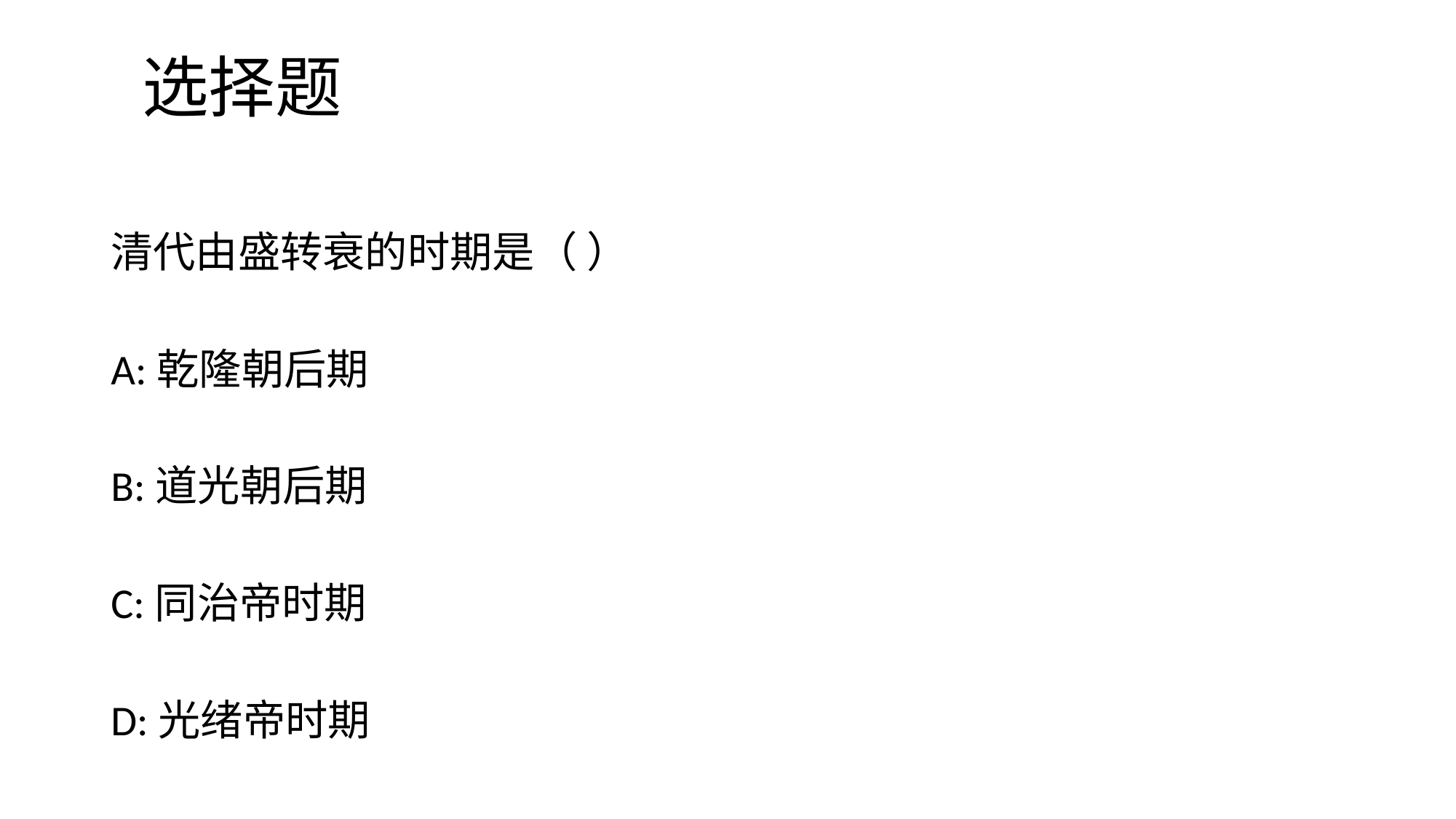

# 选择题
清代由盛转衰的时期是（ ）
A:乾隆朝后期
B:道光朝后期
C:同治帝时期
D:光绪帝时期